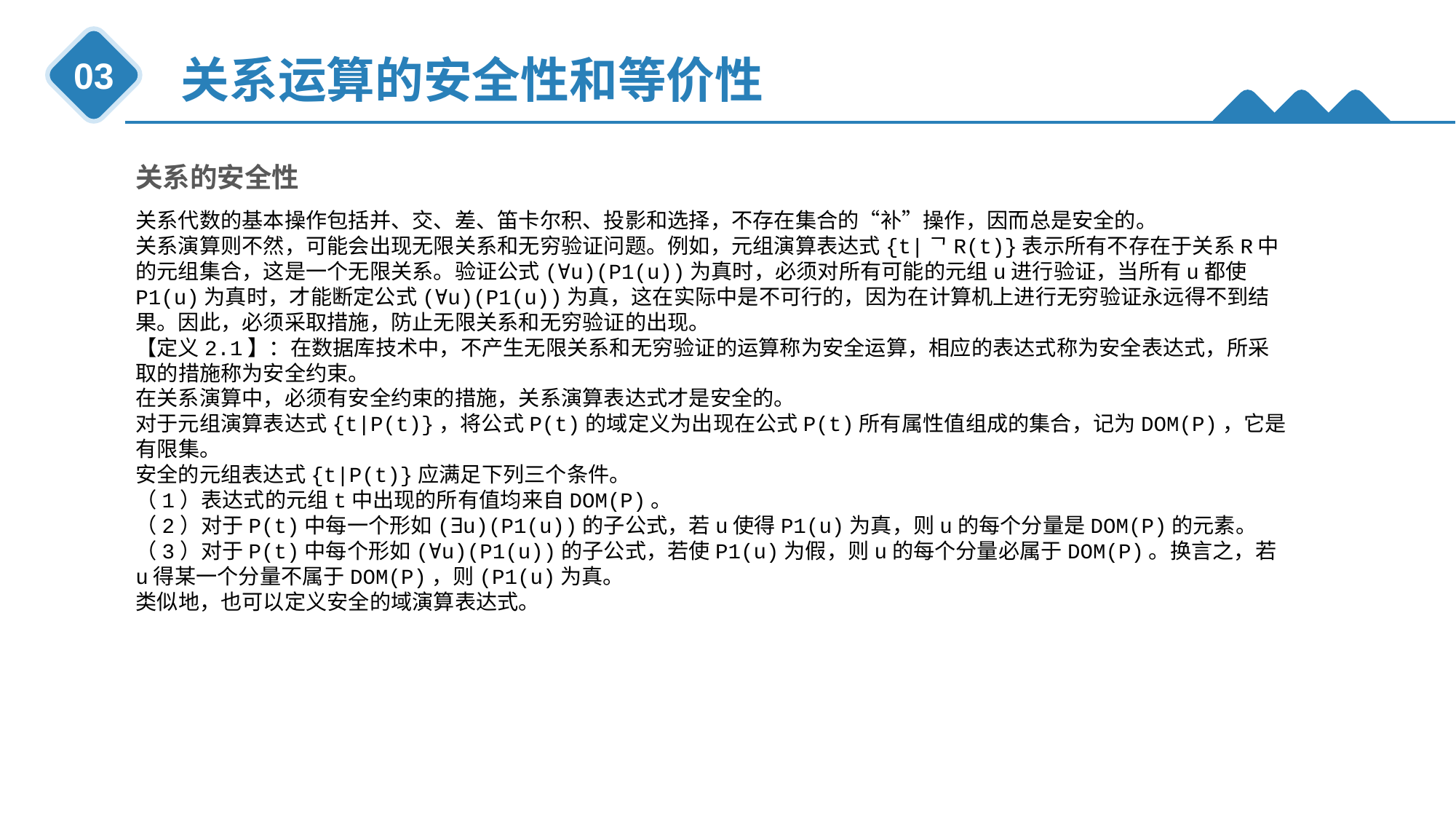

关系运算的安全性和等价性
03

关系的安全性
关系代数的基本操作包括并、交、差、笛卡尔积、投影和选择，不存在集合的“补”操作，因而总是安全的。
关系演算则不然，可能会出现无限关系和无穷验证问题。例如，元组演算表达式{t|ᄀR(t)}表示所有不存在于关系R中的元组集合，这是一个无限关系。验证公式(∀u)(P1(u))为真时，必须对所有可能的元组u进行验证，当所有u都使P1(u)为真时，才能断定公式(∀u)(P1(u))为真，这在实际中是不可行的，因为在计算机上进行无穷验证永远得不到结果。因此，必须采取措施，防止无限关系和无穷验证的出现。
【定义2.1】：在数据库技术中，不产生无限关系和无穷验证的运算称为安全运算，相应的表达式称为安全表达式，所采取的措施称为安全约束。
在关系演算中，必须有安全约束的措施，关系演算表达式才是安全的。
对于元组演算表达式{t|P(t)}，将公式P(t)的域定义为出现在公式P(t)所有属性值组成的集合，记为DOM(P)，它是有限集。
安全的元组表达式{t|P(t)}应满足下列三个条件。
（1）表达式的元组t中出现的所有值均来自DOM(P)。
（2）对于P(t)中每一个形如(∃u)(P1(u))的子公式，若u使得P1(u)为真，则u的每个分量是DOM(P)的元素。
（3）对于P(t)中每个形如(∀u)(P1(u))的子公式，若使P1(u)为假，则u的每个分量必属于DOM(P)。换言之，若u得某一个分量不属于DOM(P)，则(P1(u)为真。
类似地，也可以定义安全的域演算表达式。